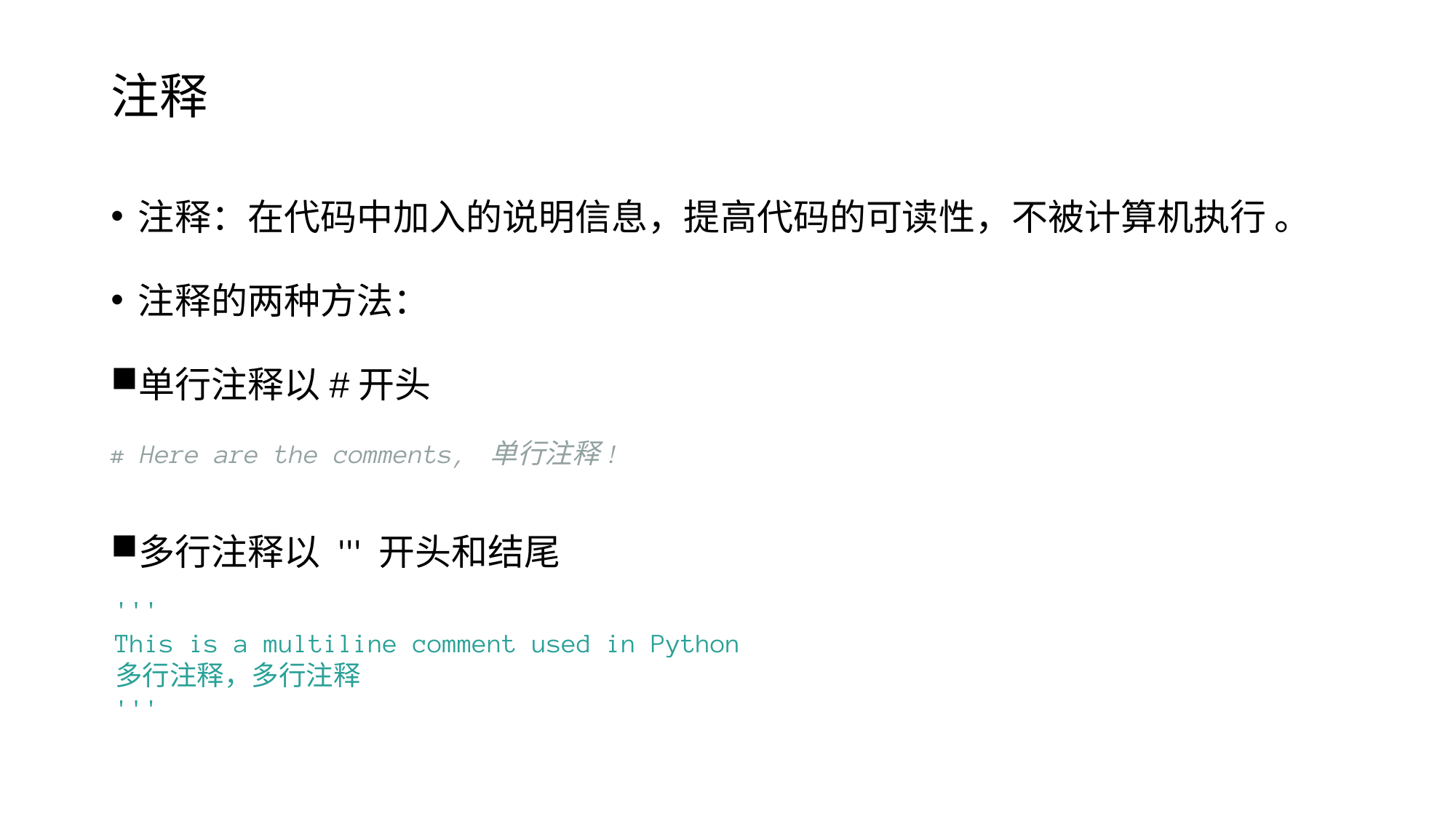

# 注释
注释：在代码中加入的说明信息，提高代码的可读性，不被计算机执行 。
注释的两种方法：
单行注释以#开头

多行注释以 ''' 开头和结尾
# Here are the comments, 单行注释!
'''
This is a multiline comment used in Python
多行注释，多行注释
'''